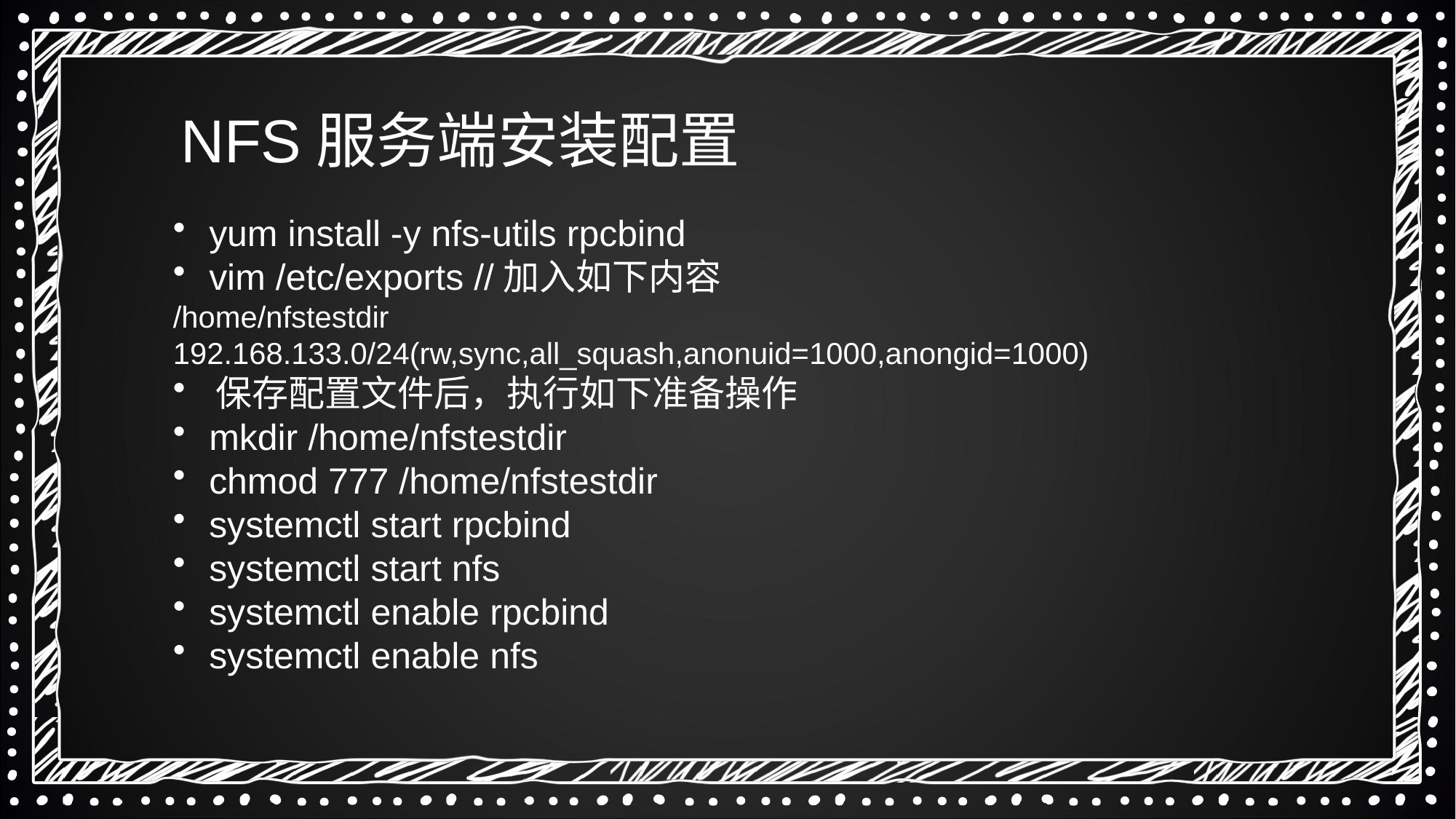

NFS服务端安装配置
 yum install -y nfs-utils rpcbind
 vim /etc/exports //加入如下内容
/home/nfstestdir 192.168.133.0/24(rw,sync,all_squash,anonuid=1000,anongid=1000)
 保存配置文件后，执行如下准备操作
 mkdir /home/nfstestdir
 chmod 777 /home/nfstestdir
 systemctl start rpcbind
 systemctl start nfs
 systemctl enable rpcbind
 systemctl enable nfs